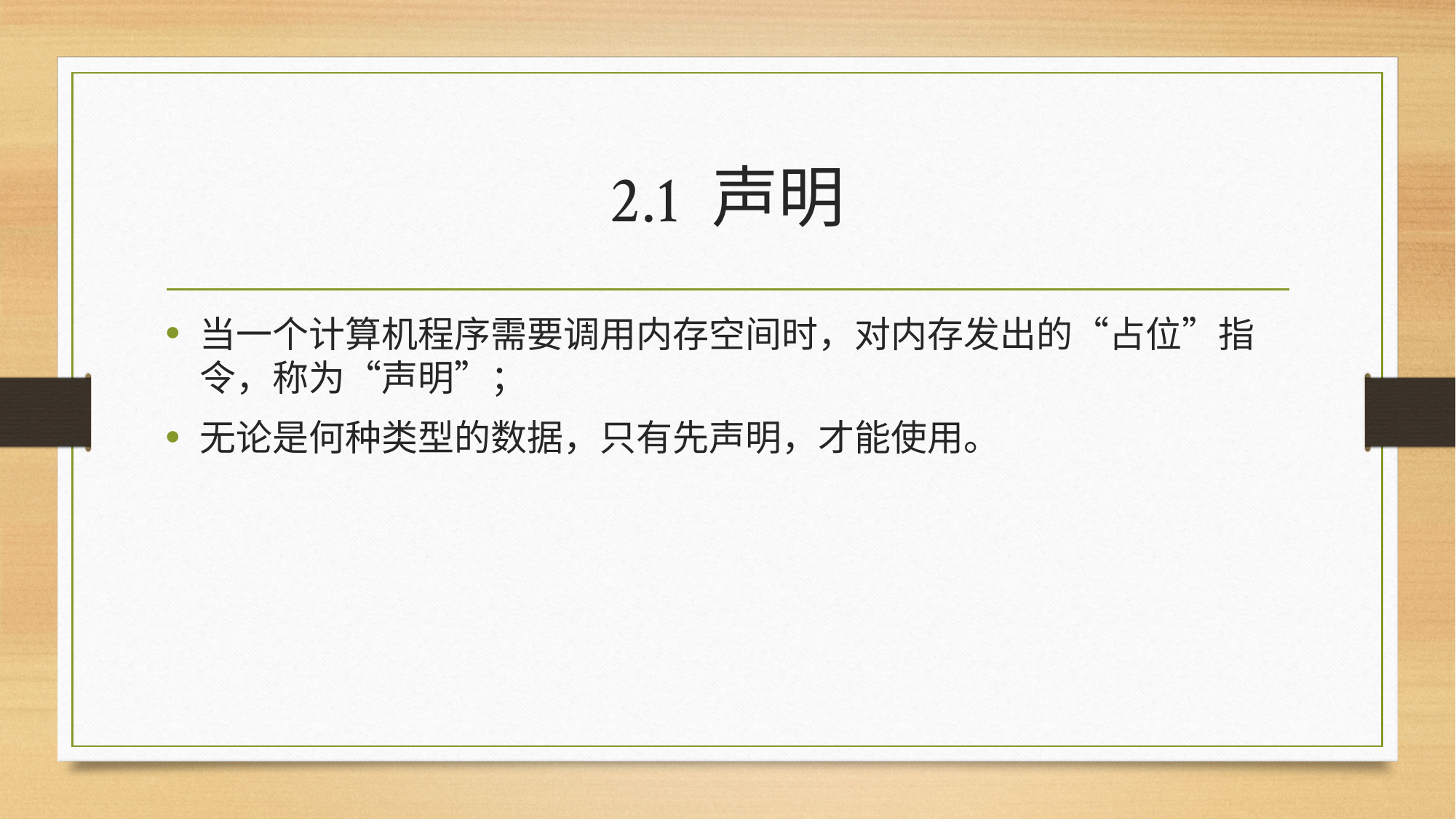

# 2.1 声明
当一个计算机程序需要调用内存空间时，对内存发出的“占位”指令，称为“声明”；
无论是何种类型的数据，只有先声明，才能使用。